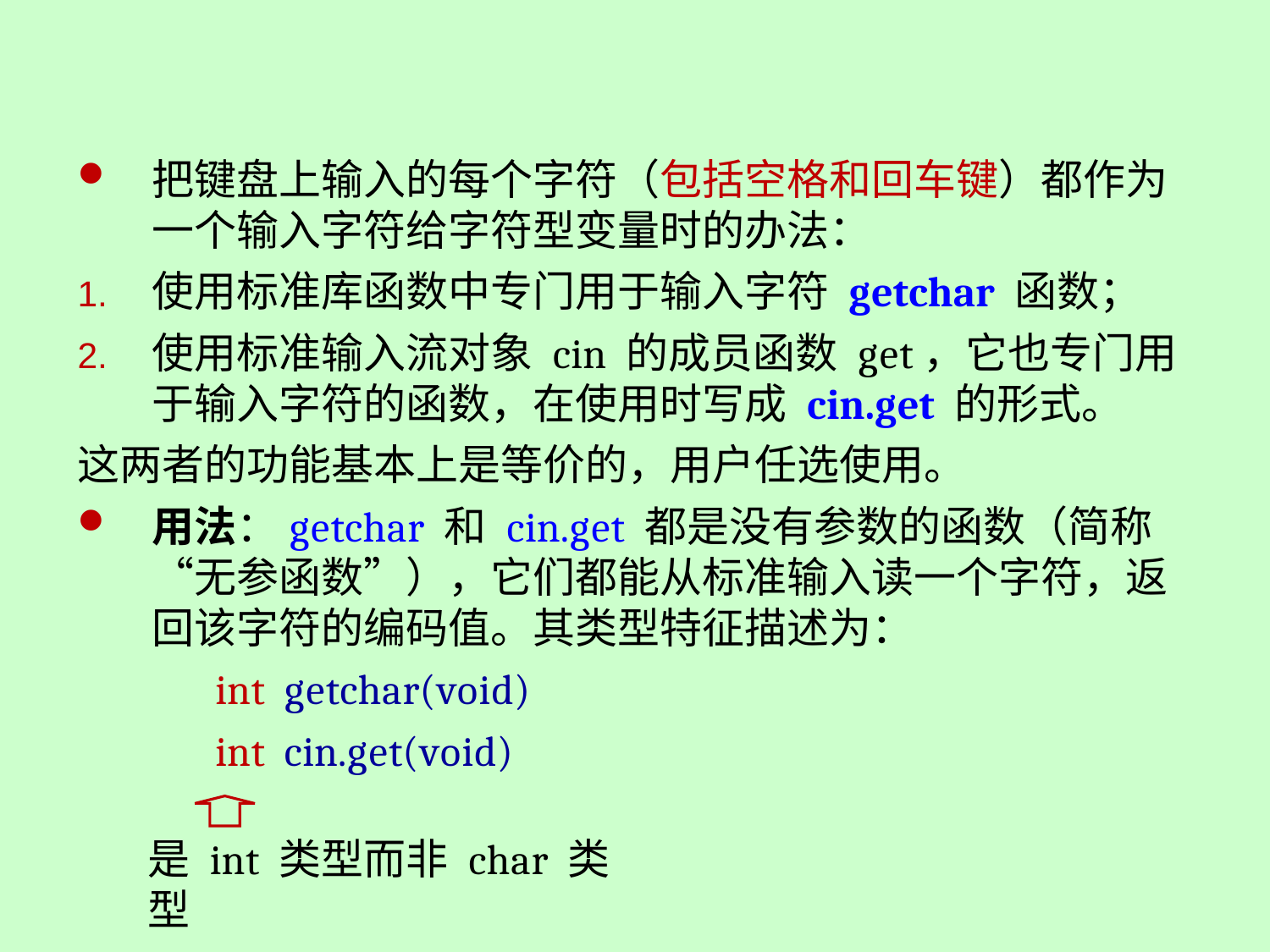

把键盘上输入的每个字符（包括空格和回车键）都作为一个输入字符给字符型变量时的办法：
使用标准库函数中专门用于输入字符 getchar 函数；
使用标准输入流对象 cin 的成员函数 get，它也专门用于输入字符的函数，在使用时写成 cin.get 的形式。
这两者的功能基本上是等价的，用户任选使用。
用法：getchar 和 cin.get 都是没有参数的函数（简称“无参函数”），它们都能从标准输入读一个字符，返回该字符的编码值。其类型特征描述为：
	int  getchar(void)
	int  cin.get(void)

是 int 类型而非 char 类型
82